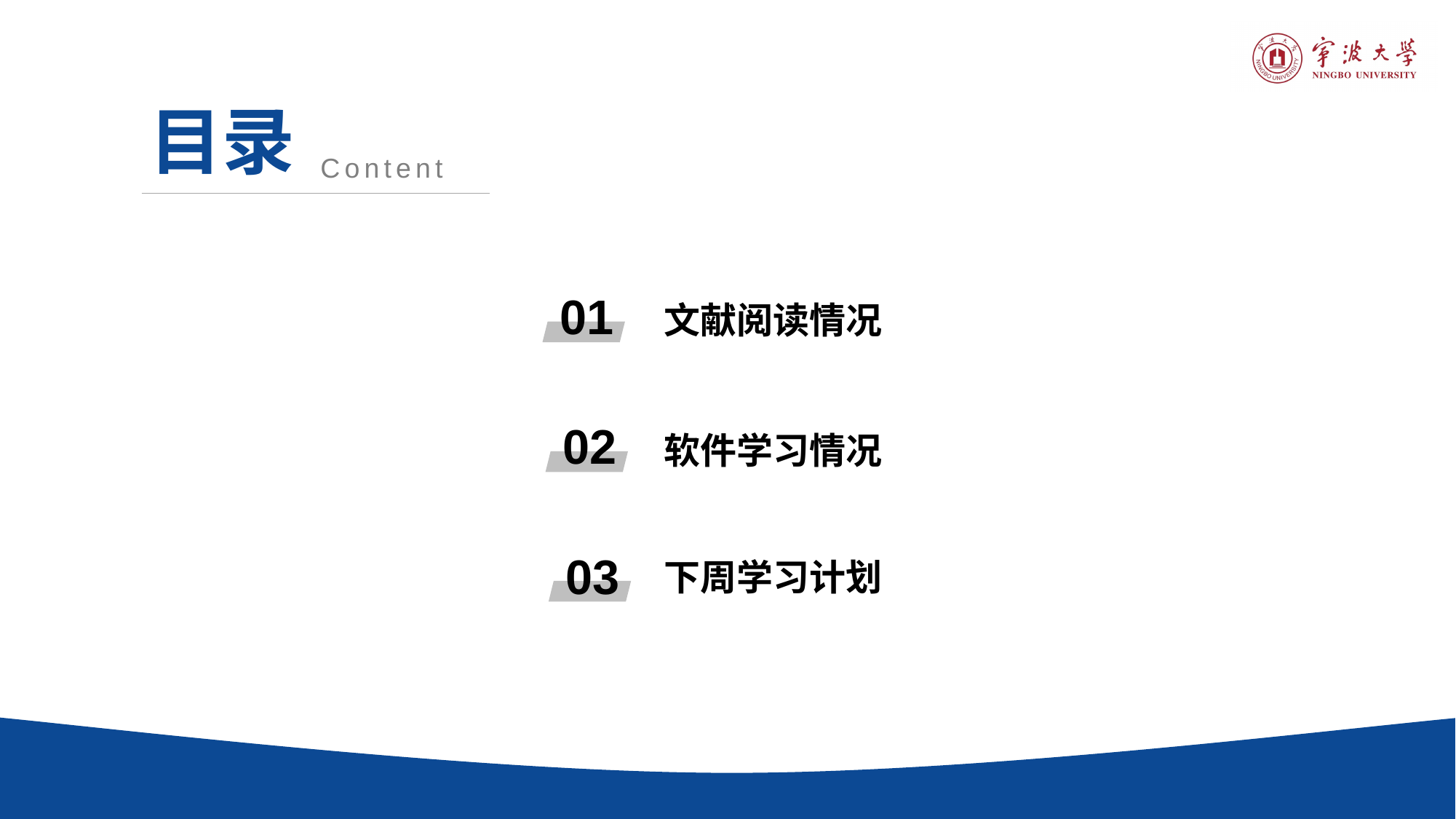

目录
Content
01
文献阅读情况

02
软件学习情况

03
下周学习计划